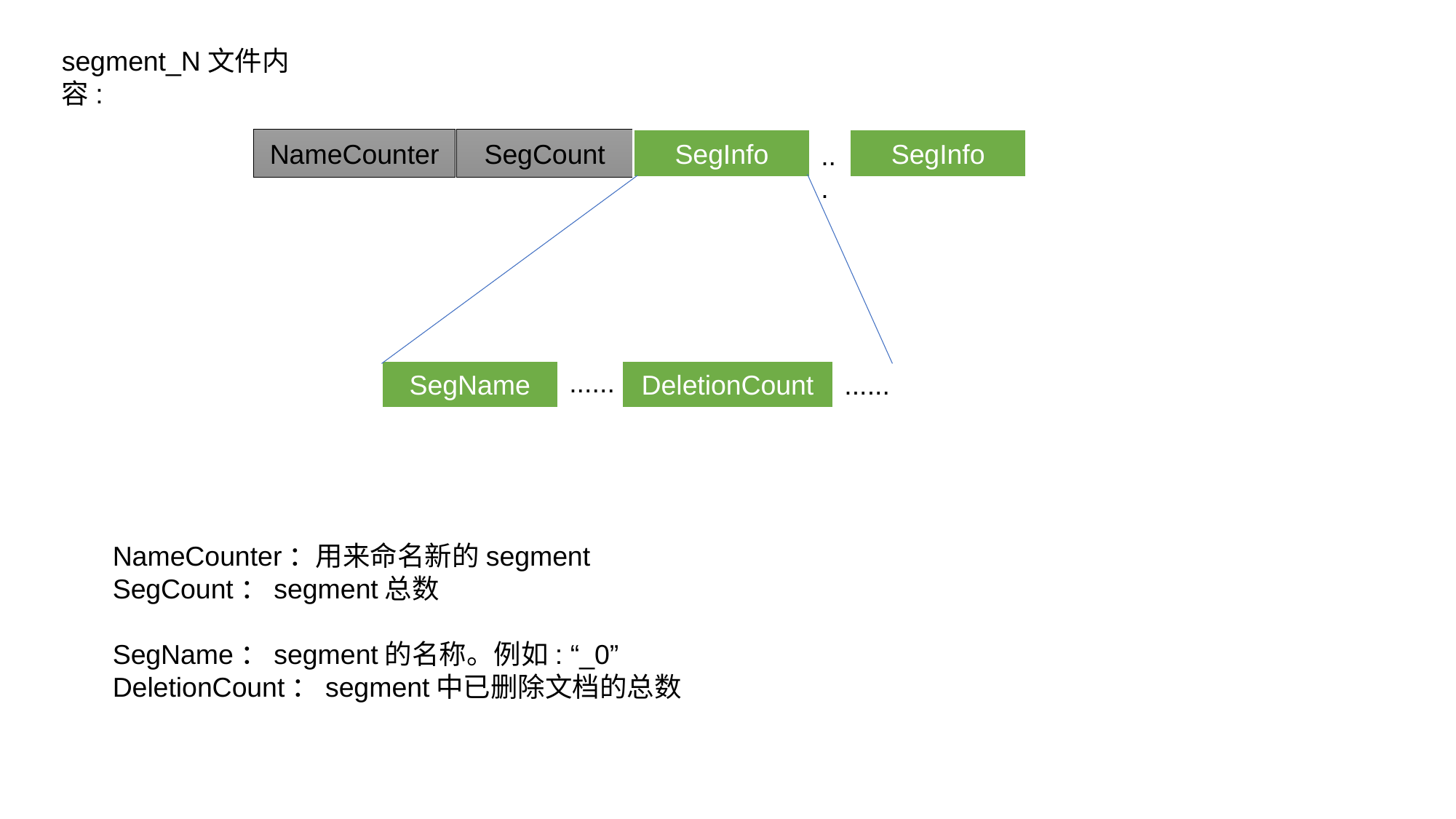

segment_N文件内容:
NameCounter
SegCount
SegInfo
SegInfo
...
SegName
......
DeletionCount
......
NameCounter：用来命名新的segment
SegCount：segment总数

SegName：segment的名称。例如: “_0”
DeletionCount：segment中已删除文档的总数